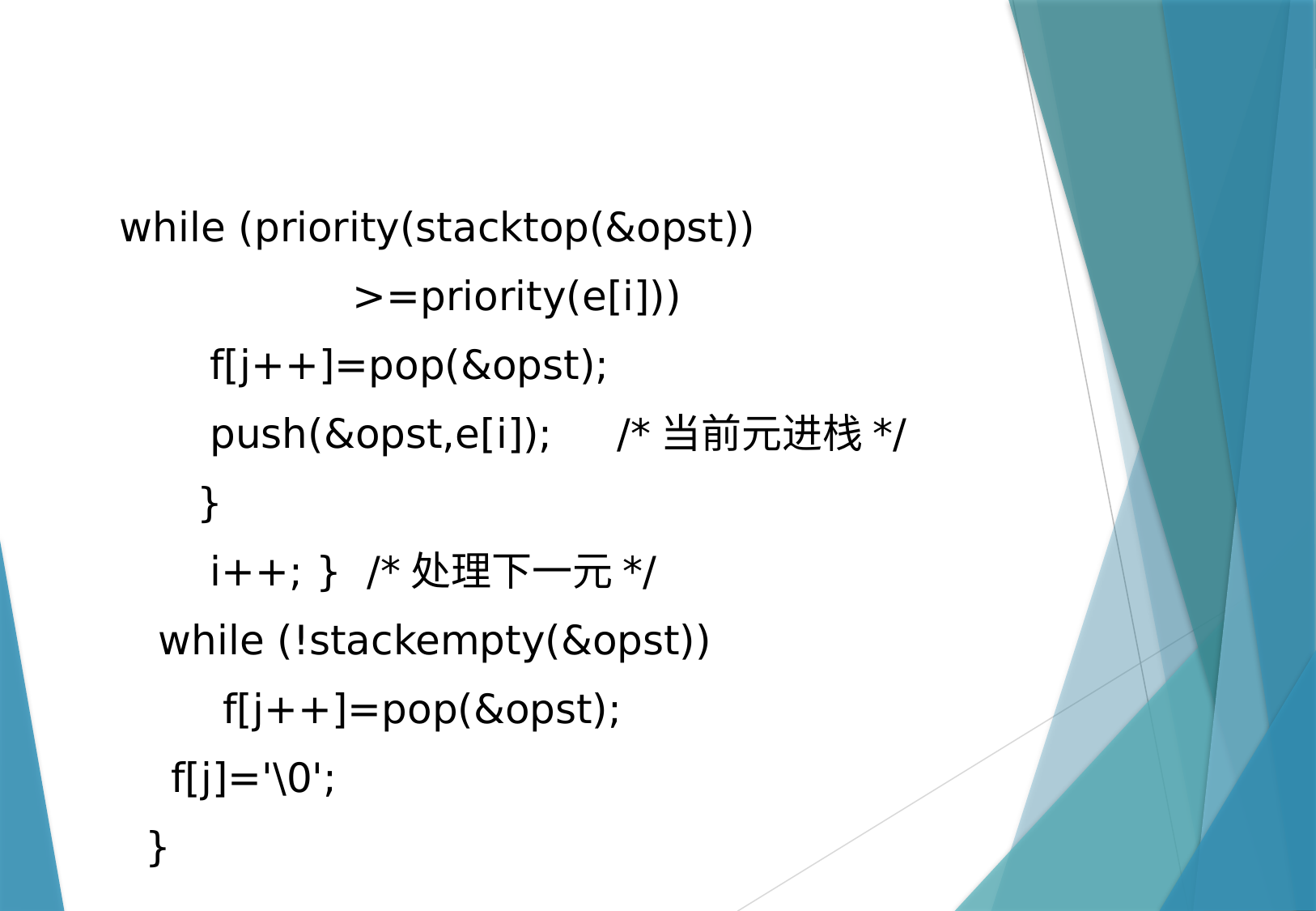

while (priority(stacktop(&opst))
                  >=priority(e[i]))
       f[j++]=pop(&opst);
       push(&opst,e[i]);     /*当前元进栈*/
      }
       i++; }  /*处理下一元*/
   while (!stackempty(&opst))
        f[j++]=pop(&opst);
    f[j]='\0';
  }